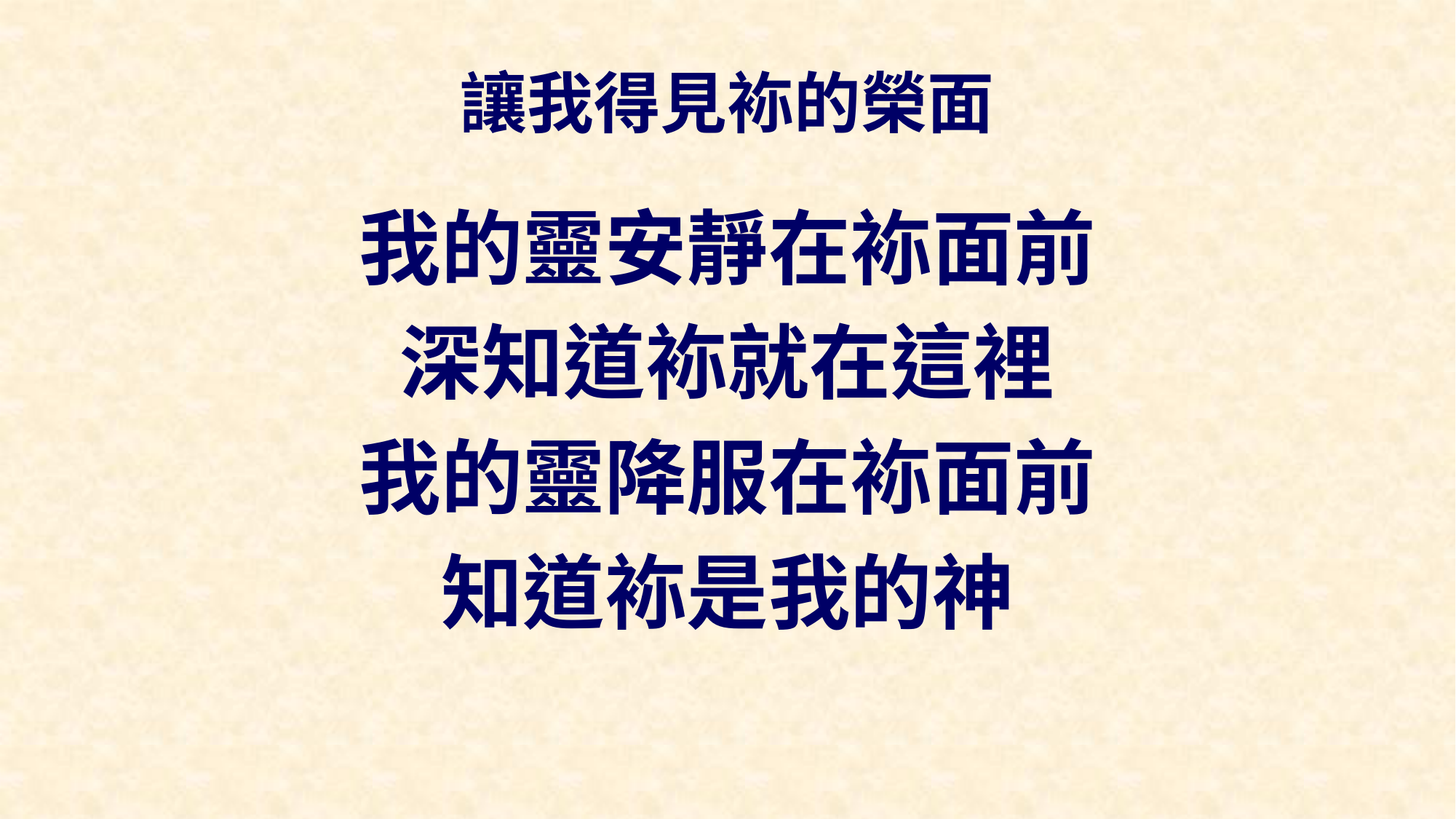

# 讓我得見袮的榮面
我的靈安靜在袮面前
深知道袮就在這裡
我的靈降服在袮面前
知道袮是我的神